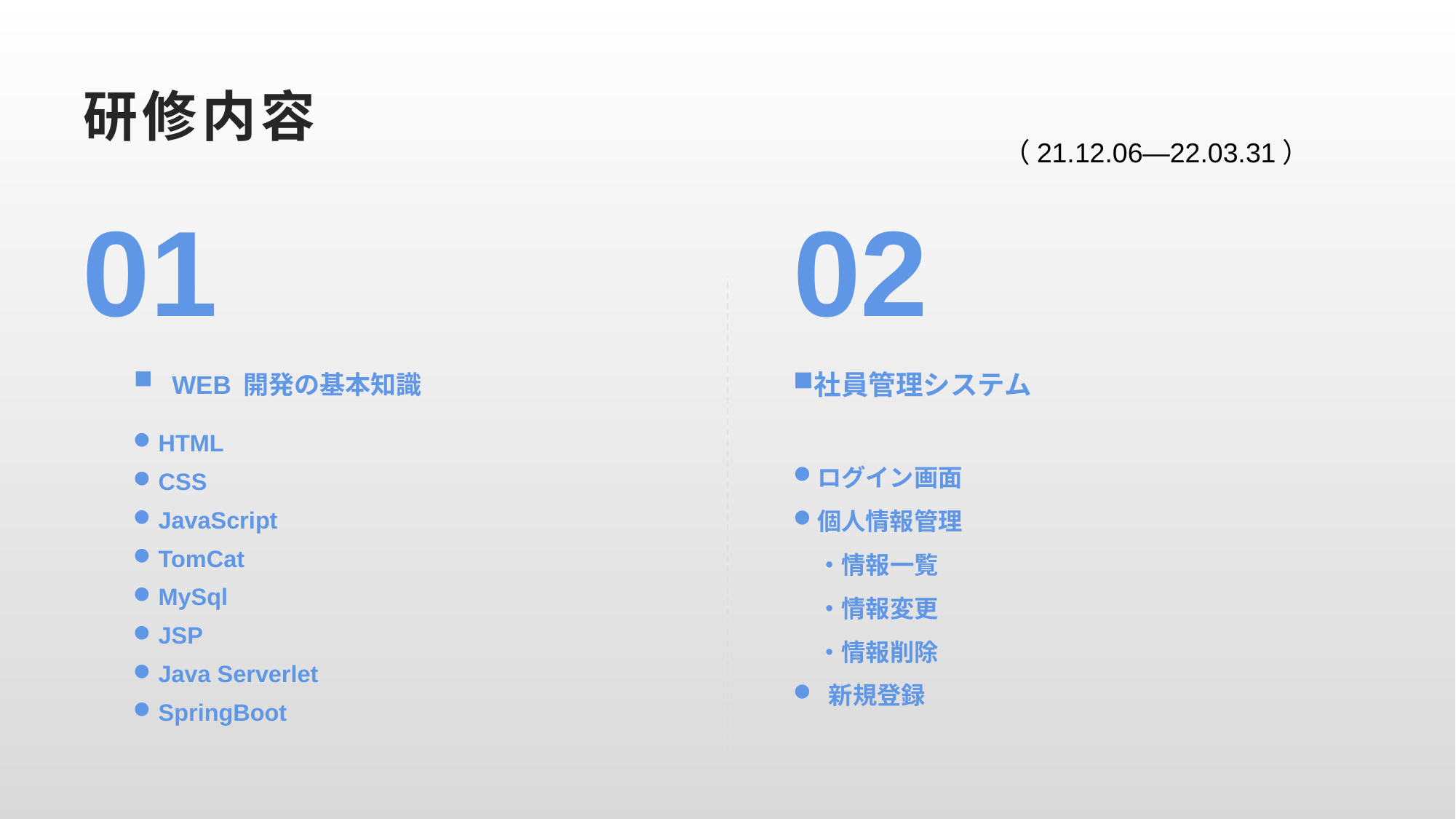

研修内容
（21.12.06—22.03.31）
01
02
社員管理システム
WEB 開発の基本知識
HTML
CSS
JavaScript
TomCat
MySql
JSP
Java Serverlet
SpringBoot

ログイン画面
個人情報管理
　・情報一覧
　・情報変更
　・情報削除
 新規登録